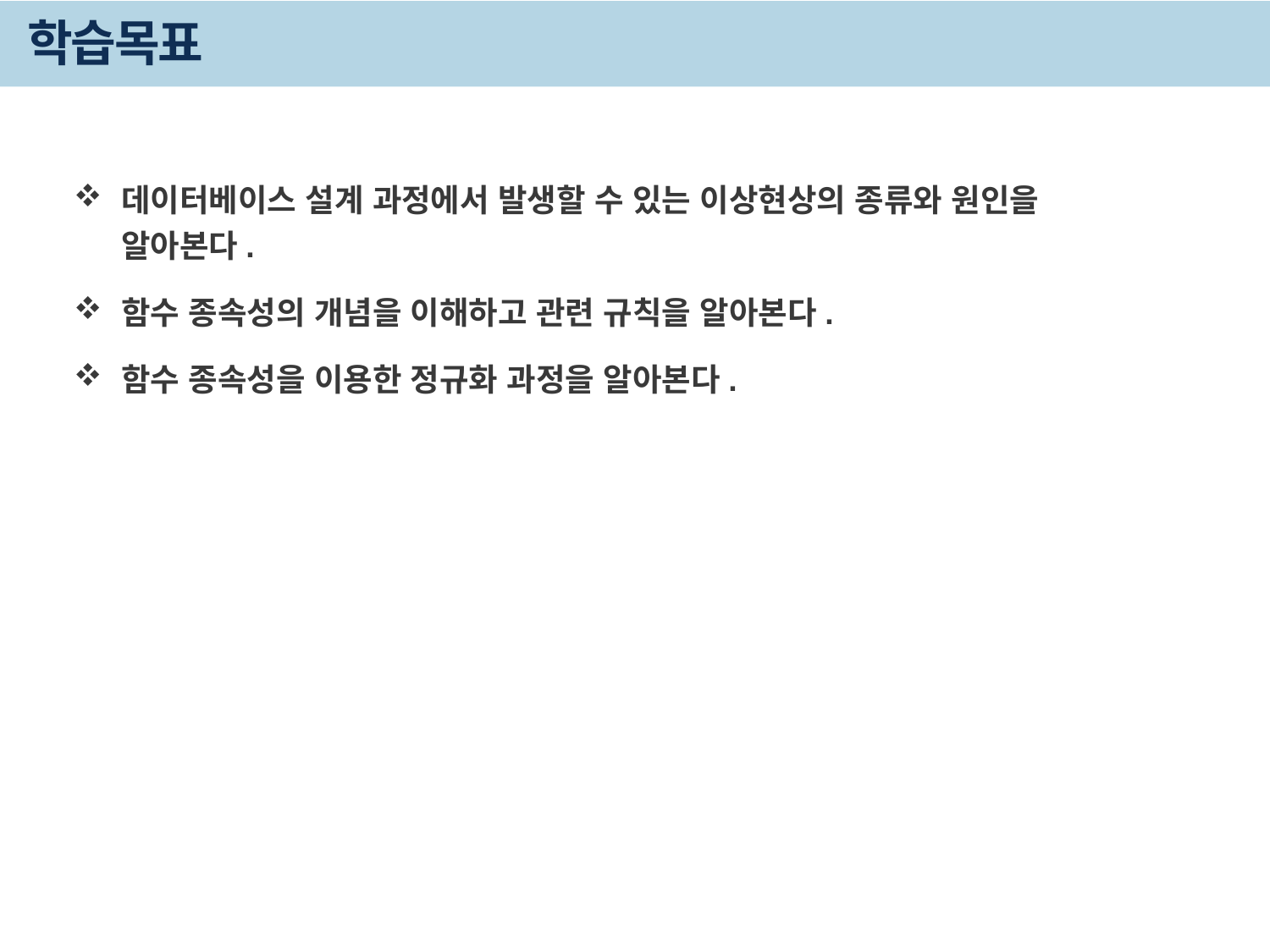

# 학습목표
데이터베이스 설계 과정에서 발생할 수 있는 이상현상의 종류와 원인을 알아본다.
함수 종속성의 개념을 이해하고 관련 규칙을 알아본다.
함수 종속성을 이용한 정규화 과정을 알아본다.